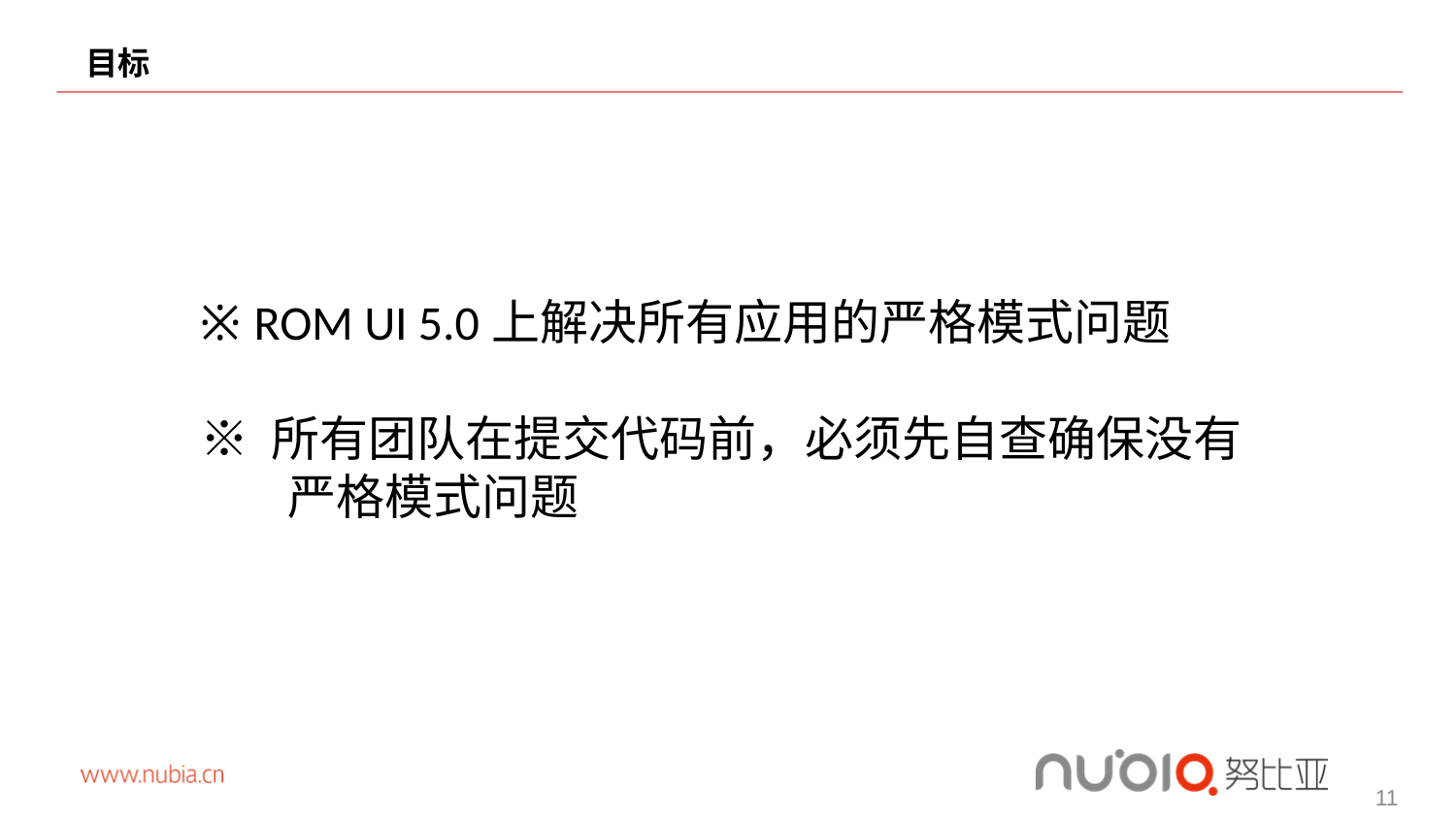

# 目标

※ ROM UI 5.0上解决所有应用的严格模式问题

※ 所有团队在提交代码前，必须先自查确保没有
       严格模式问题
11